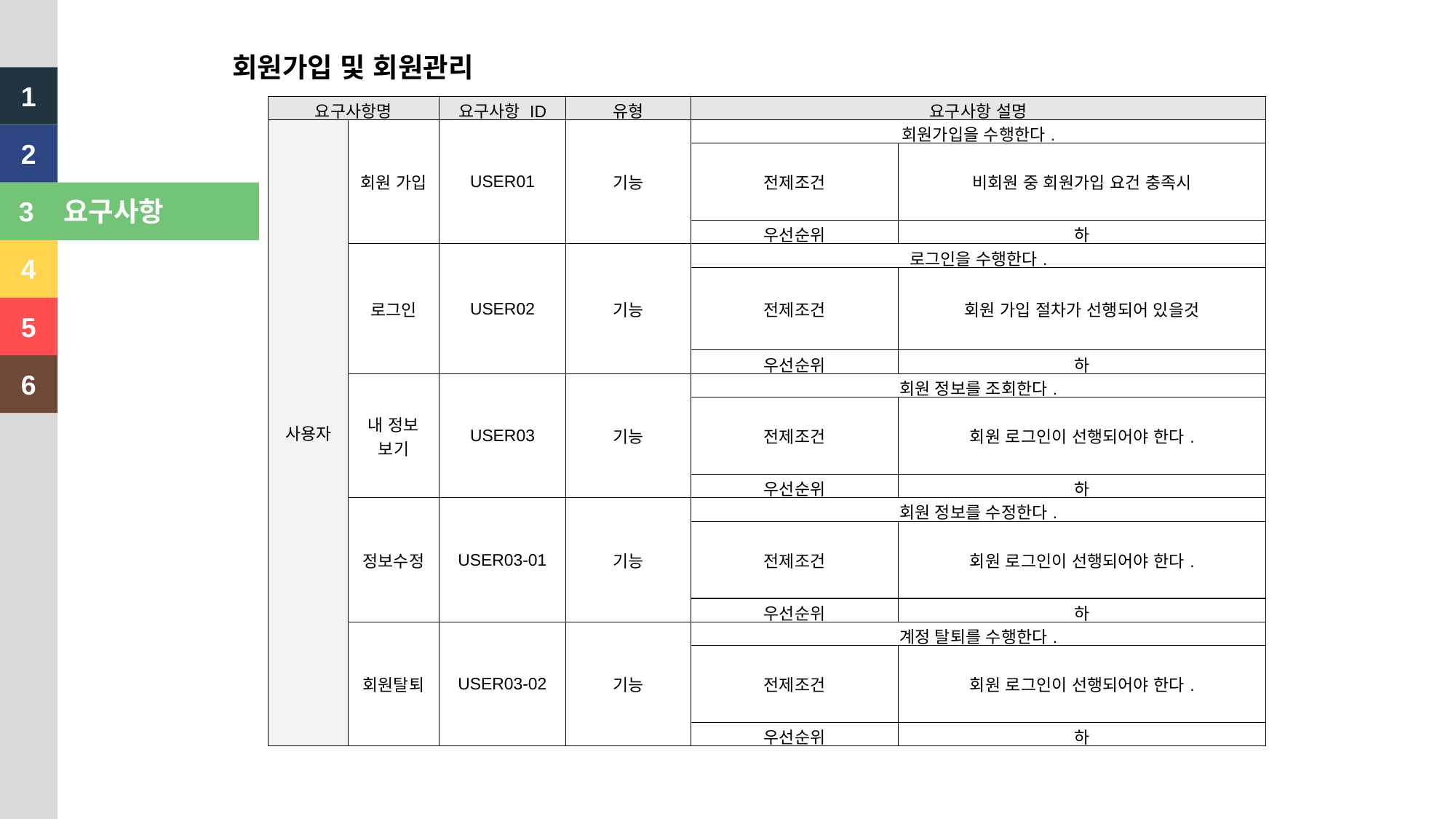

회원가입 및 회원관리

1
| 요구사항명 |  | 요구사항 ID | 유형 | 요구사항 설명 |  |
| --- | --- | --- | --- | --- | --- |
| 사용자 | 회원 가입 | USER01 | 기능 | 회원가입을 수행한다. |  |
|  |  |  |  | 전제조건 | 비회원 중 회원가입 요건 충족시 |
|  |  |  |  | 우선순위 | 하 |
|  | 로그인 | USER02 | 기능 | 로그인을 수행한다. |  |
|  |  |  |  | 전제조건 | 회원 가입 절차가 선행되어 있을것 |
|  |  |  |  | 우선순위 | 하 |
|  | 내 정보 보기 | USER03 | 기능 | 회원 정보를 조회한다. |  |
|  |  |  |  | 전제조건 | 회원 로그인이 선행되어야 한다. |
|  |  |  |  | 우선순위 | 하 |
|  | 정보수정 | USER03-01 | 기능 | 회원 정보를 수정한다. |  |
|  |  |  |  | 전제조건 | 회원 로그인이 선행되어야 한다. |
|  |  |  |  | 우선순위 | 하 |
|  | 회원탈퇴 | USER03-02 | 기능 | 계정 탈퇴를 수행한다. |  |
|  |  |  |  | 전제조건 | 회원 로그인이 선행되어야 한다. |
|  |  |  |  | 우선순위 | 하 |

2

3   요구사항

4

5

6